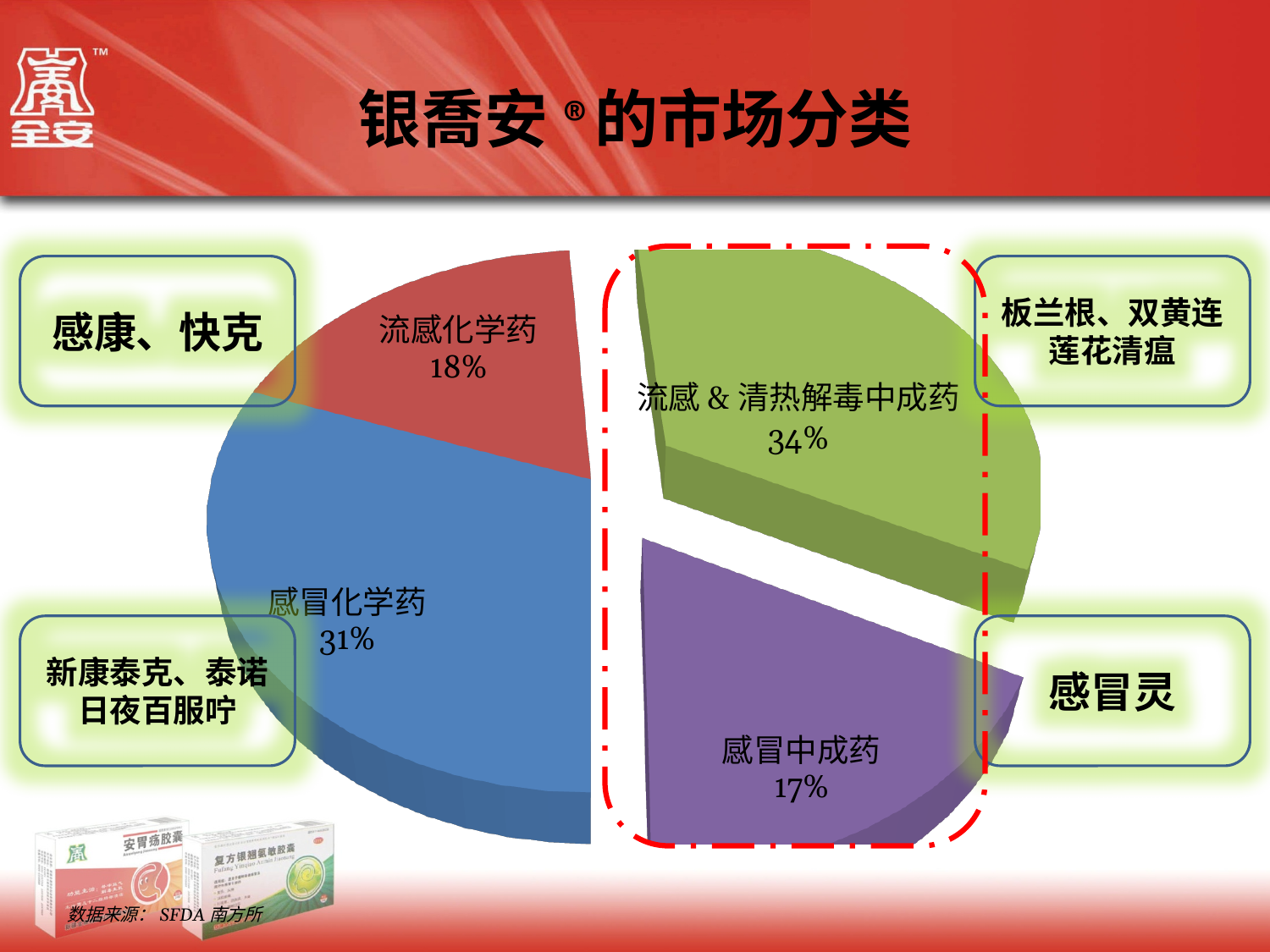

# 银喬安®的市场分类

[unsupported chart]

感康、快克
板兰根、双黄连
莲花清瘟
新康泰克、泰诺
日夜百服咛
感冒灵
数据来源：SFDA南方所